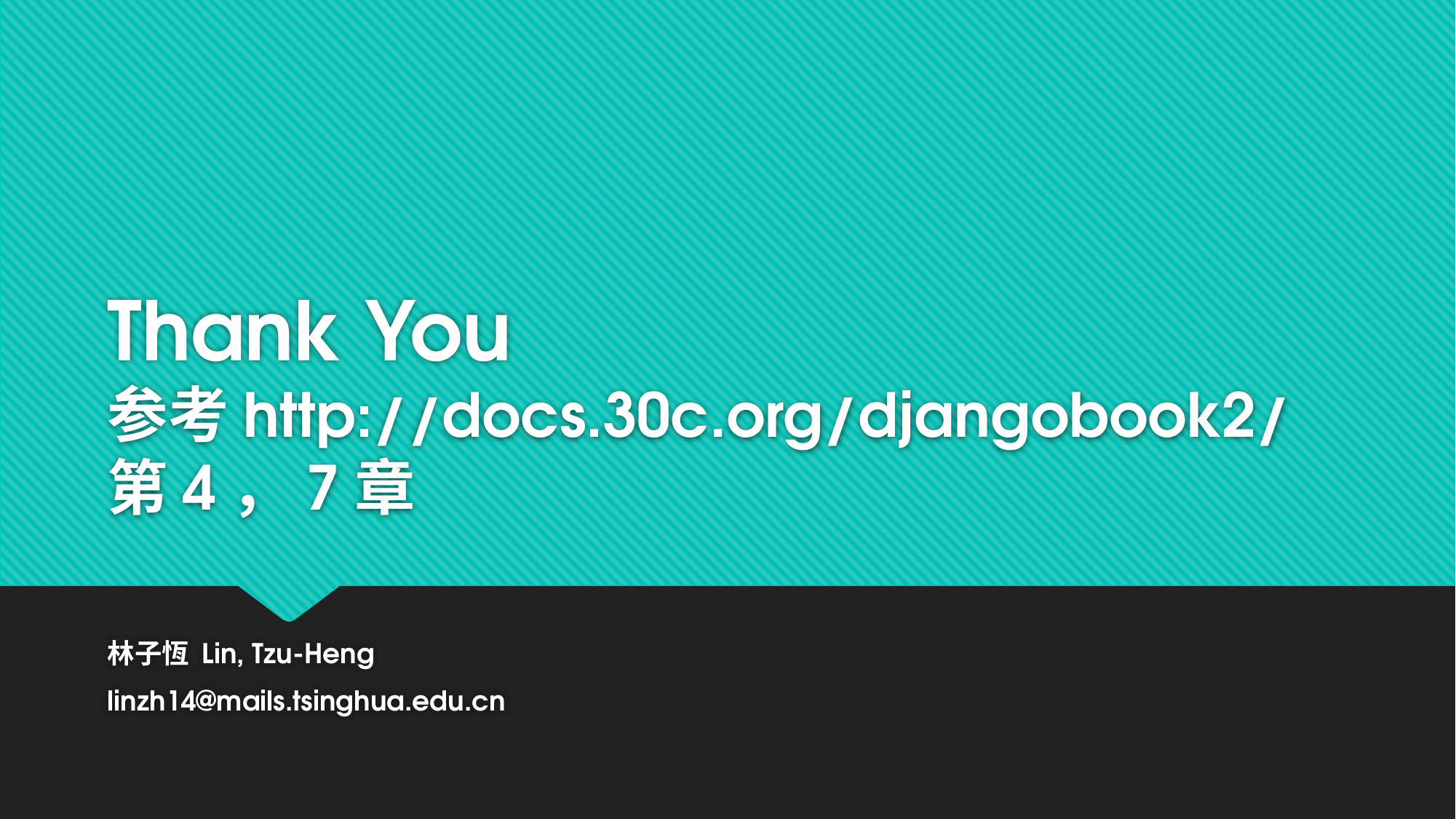

# Thank You 参考http://docs.30c.org/djangobook2/ 第4，7章
林子恆 Lin, Tzu-Heng
linzh14@mails.tsinghua.edu.cn